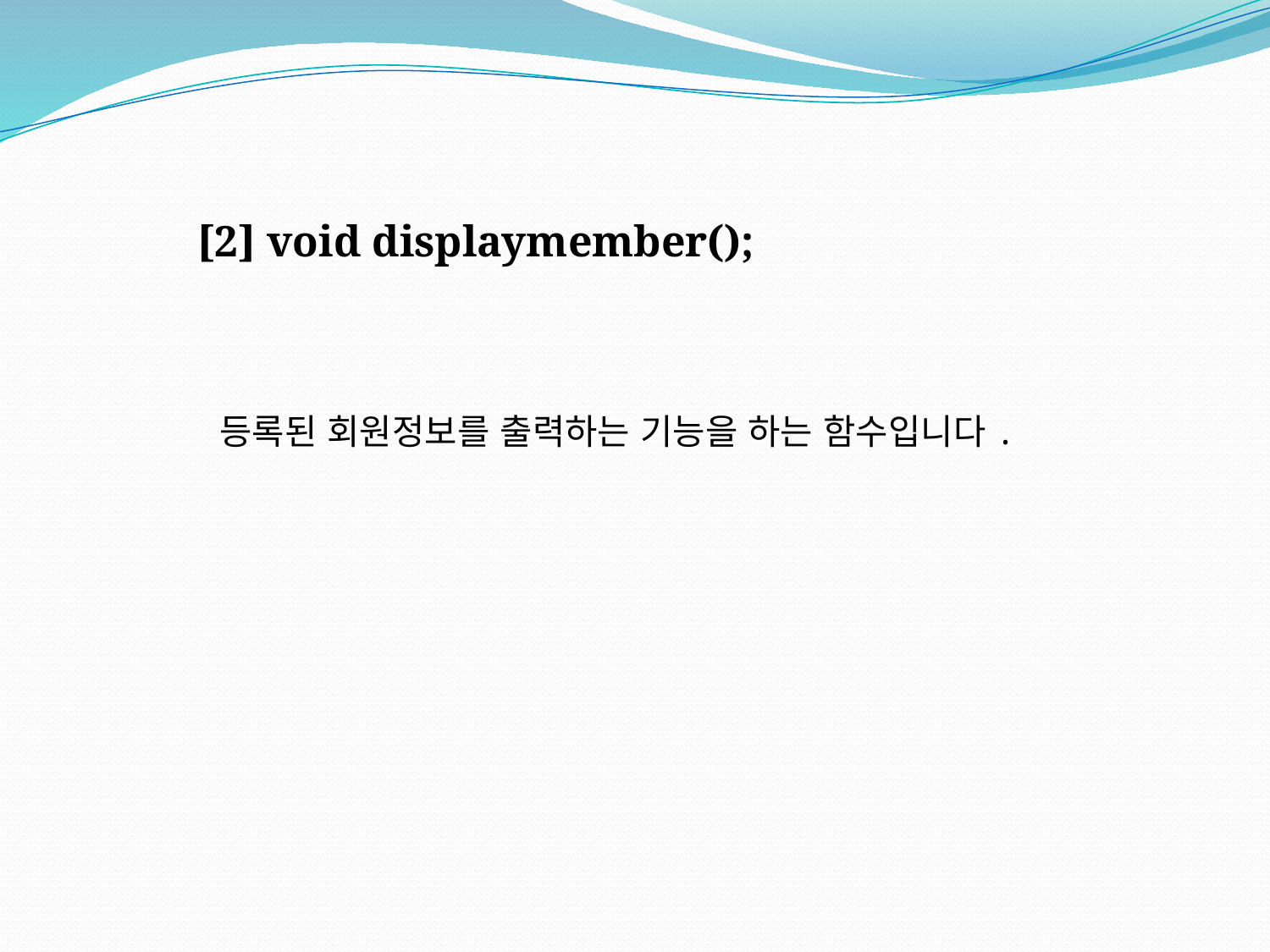

[2] void displaymember();

 등록된 회원정보를 출력하는 기능을 하는 함수입니다.